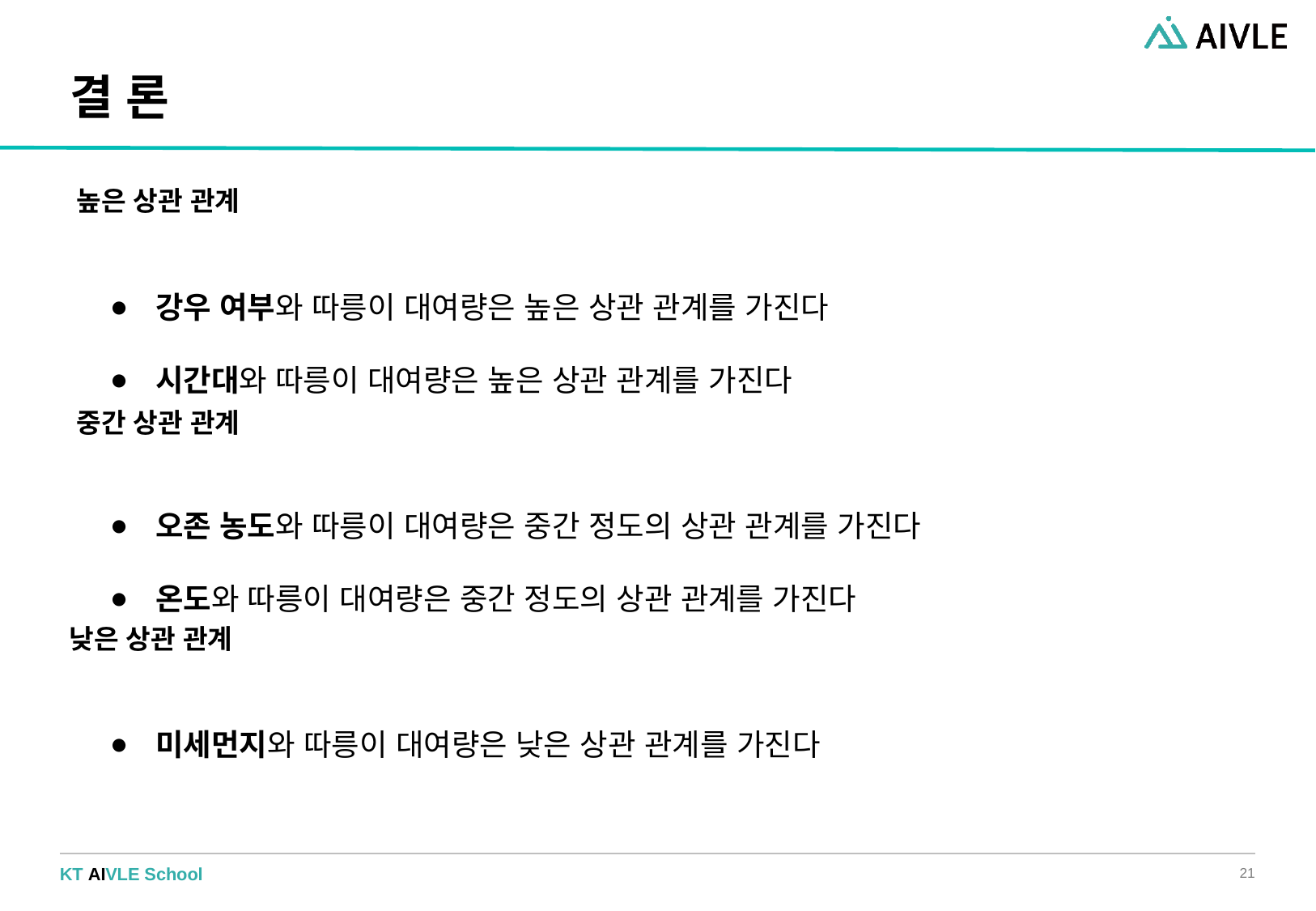

# 결 론
높은 상관 관계
강우 여부와 따릉이 대여량은 높은 상관 관계를 가진다
시간대와 따릉이 대여량은 높은 상관 관계를 가진다

오존 농도와 따릉이 대여량은 중간 정도의 상관 관계를 가진다
온도와 따릉이 대여량은 중간 정도의 상관 관계를 가진다

미세먼지와 따릉이 대여량은 낮은 상관 관계를 가진다

중간 상관 관계
낮은 상관 관계